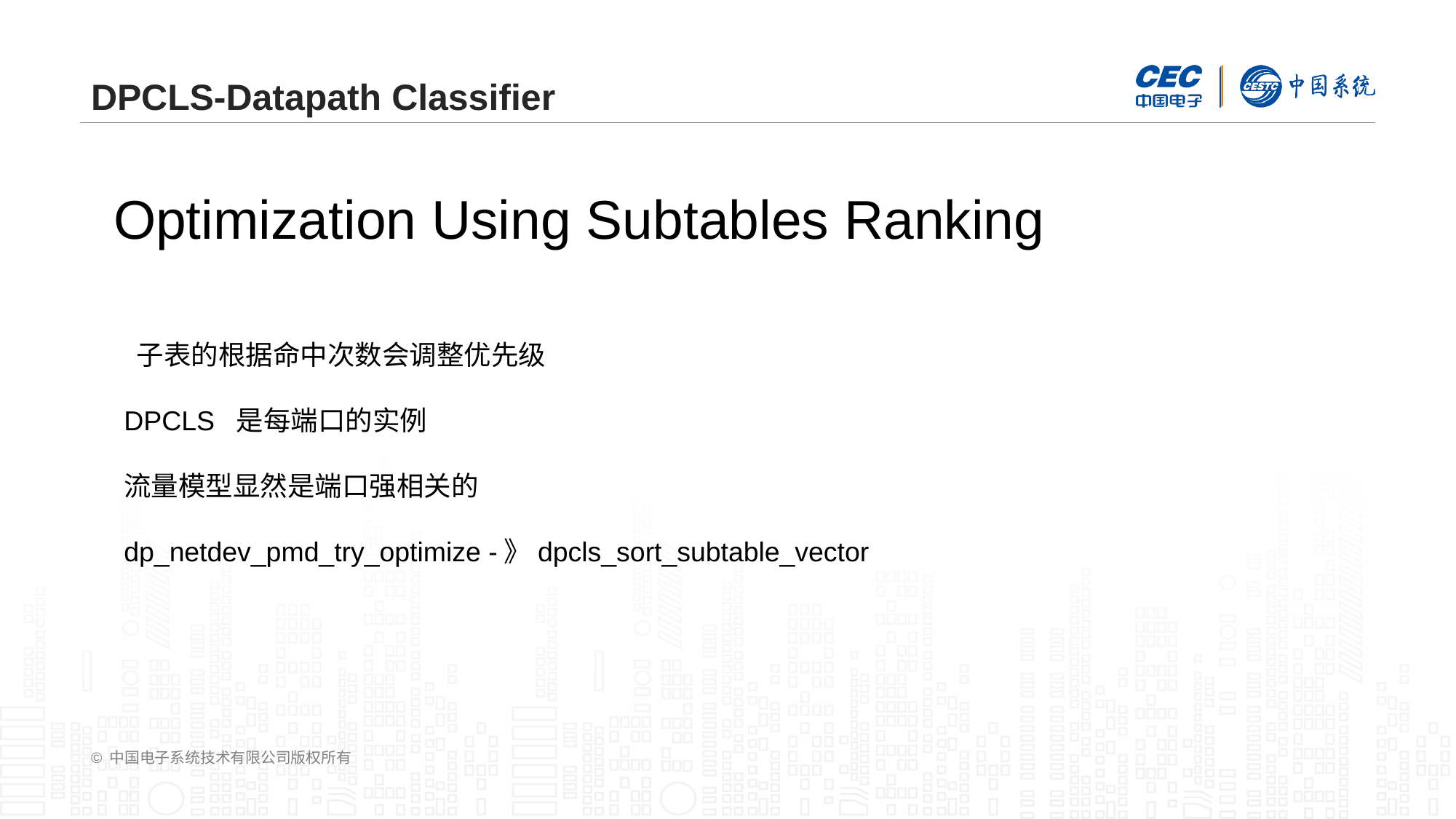

# DPCLS-Datapath Classifier
Optimization Using Subtables Ranking

 子表的根据命中次数会调整优先级

DPCLS  是每端口的实例

流量模型显然是端口强相关的

dp_netdev_pmd_try_optimize -》dpcls_sort_subtable_vector

© 中国电子系统技术有限公司版权所有
19